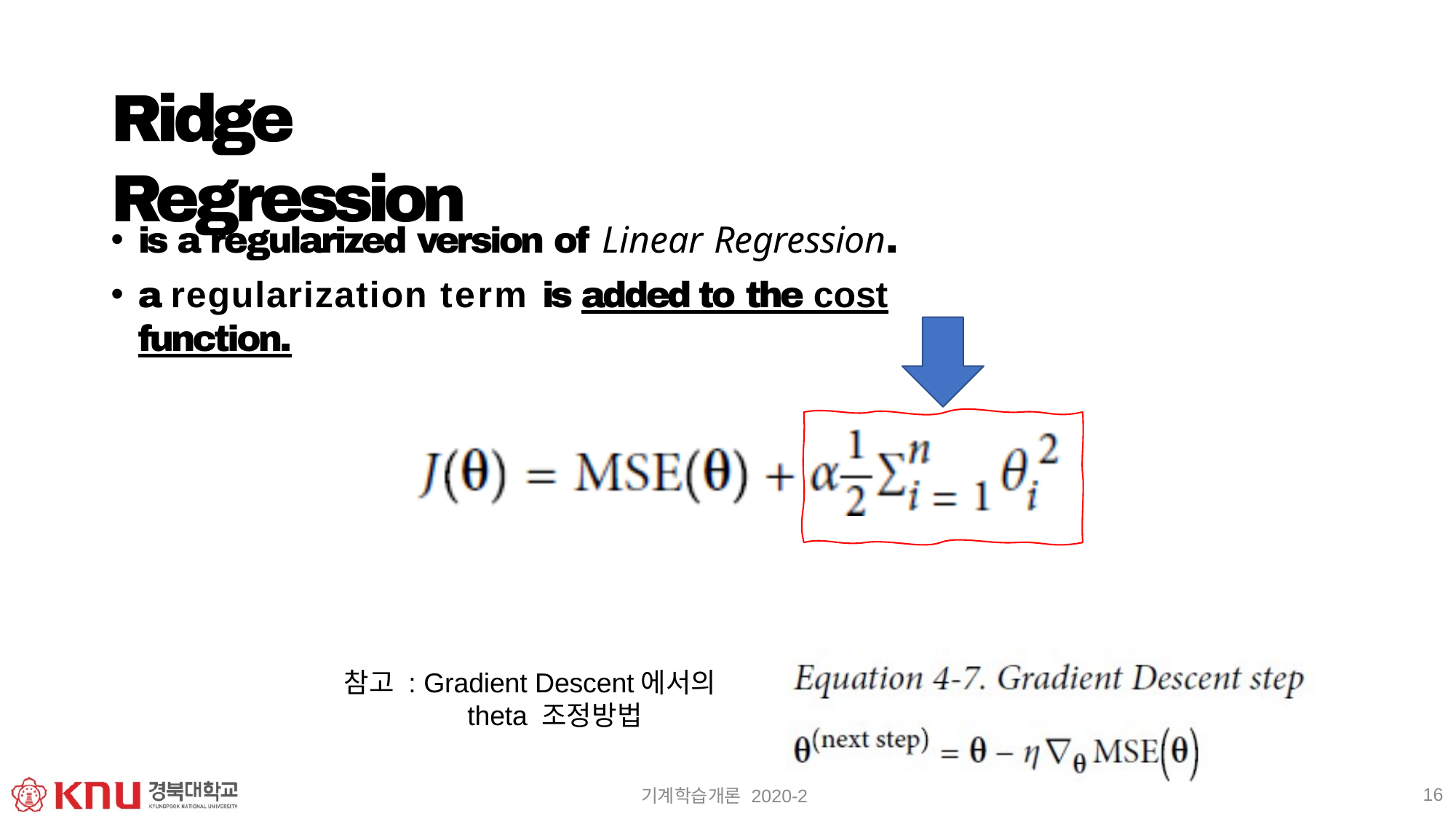

# Ridge Regression
is a regularized version of Linear Regression.
a regularization term is added to the cost function.

참고 : Gradient Descent에서의  theta 조정방법
16
기계학습개론 2020-2